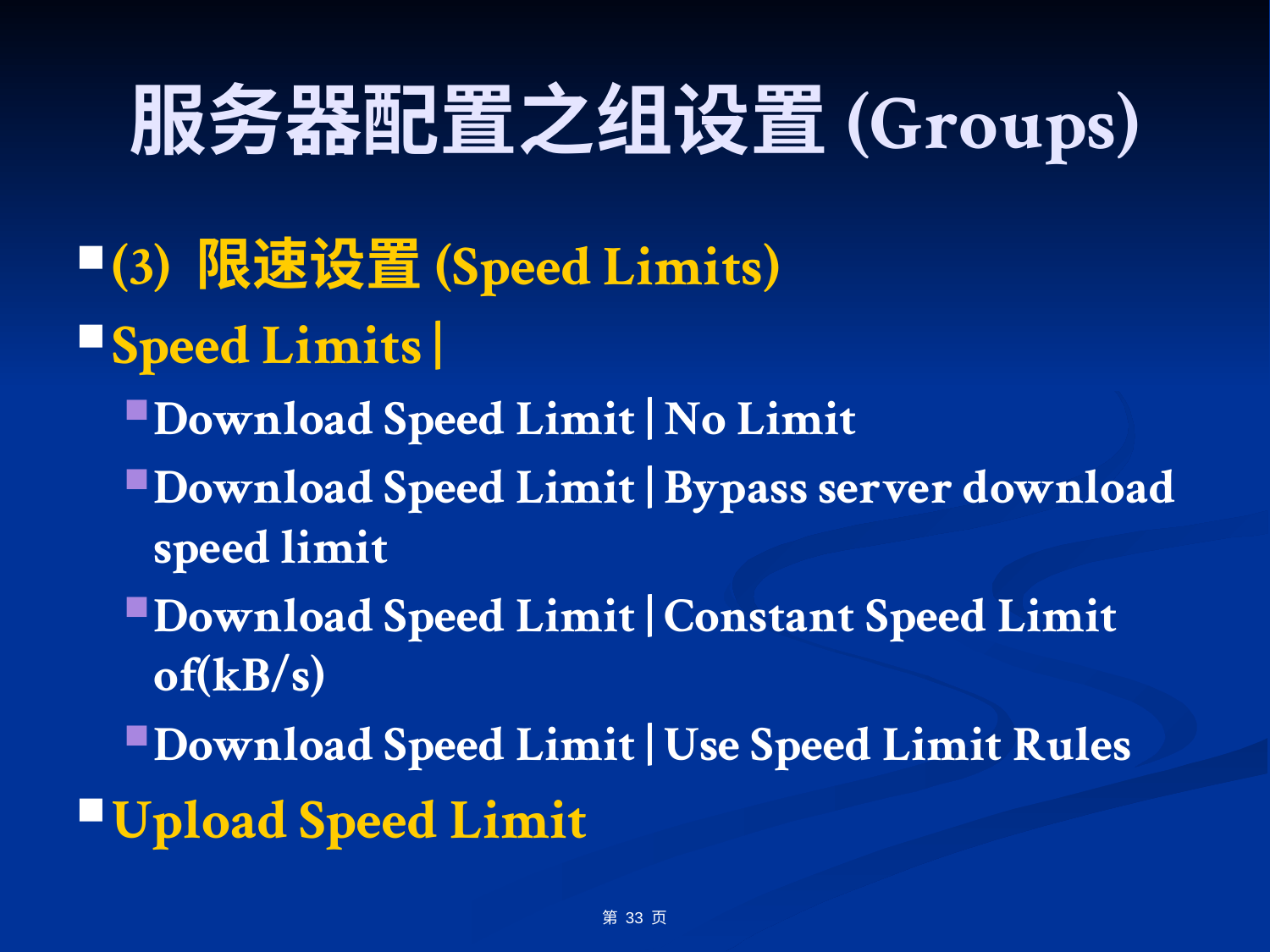

# 服务器配置之组设置(Groups)
(3) 限速设置(Speed Limits)
Speed Limits |
Download Speed Limit | No Limit
Download Speed Limit | Bypass server download speed limit
Download Speed Limit | Constant Speed Limit of(kB/s)
Download Speed Limit | Use Speed Limit Rules
Upload Speed Limit
第 33 页